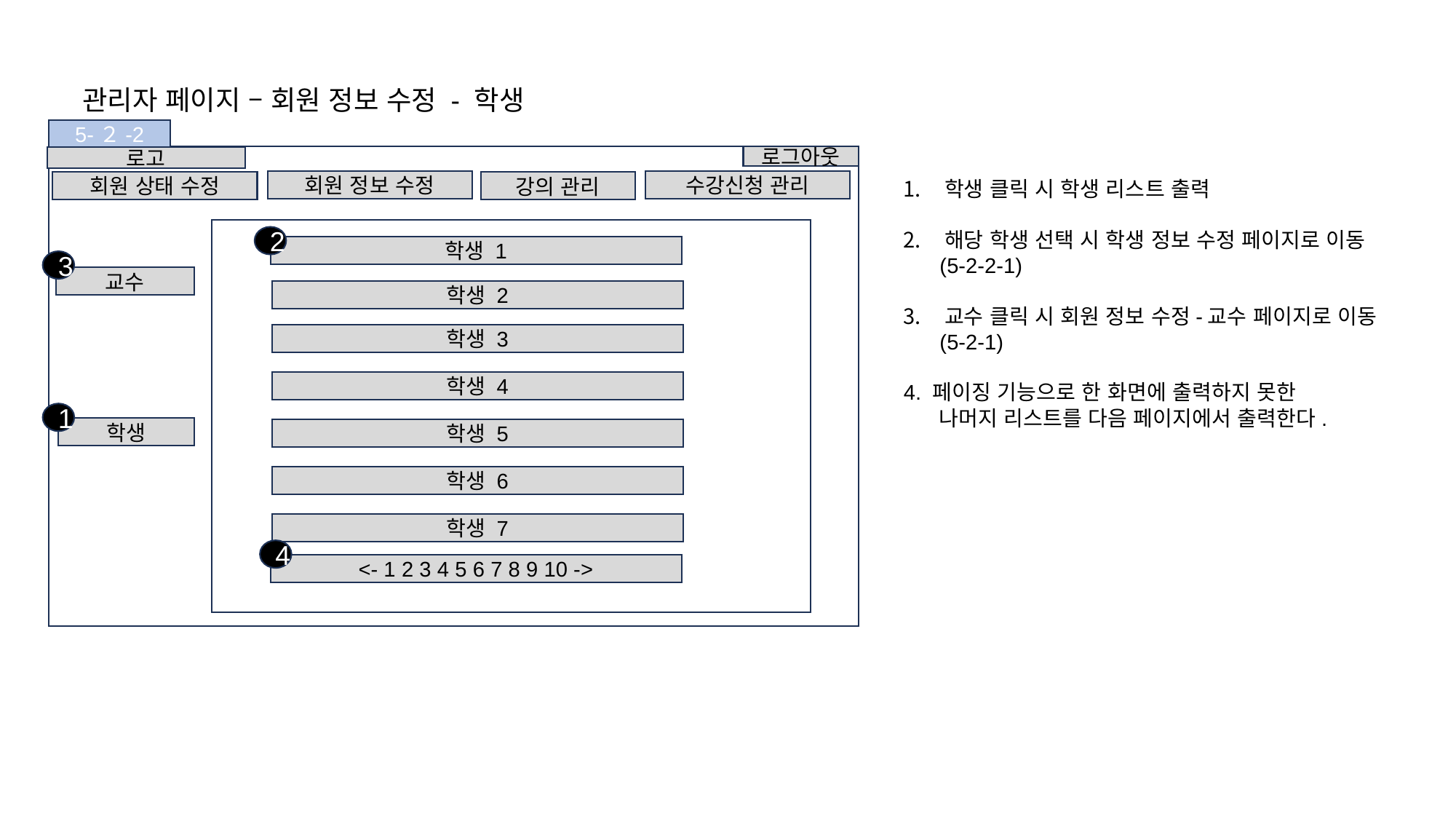

관리자 페이지 – 회원 정보 수정 - 학생
5-２-2

로그아웃
로고
학생 클릭 시 학생 리스트 출력

해당 학생 선택 시 학생 정보 수정 페이지로 이동
      (5-2-2-1)

교수 클릭 시 회원 정보 수정-교수 페이지로 이동
      (5-2-1)

4. 페이징 기능으로 한 화면에 출력하지 못한
     나머지 리스트를 다음 페이지에서 출력한다.

회원 정보 수정
수강신청 관리
회원 상태 수정
강의 관리

2
학생 1
3
교수
학생 2
학생 3
학생 4
1
학생
학생 5
학생 6
학생 7
4
<- 1 2 3 4 5 6 7 8 9 10 ->